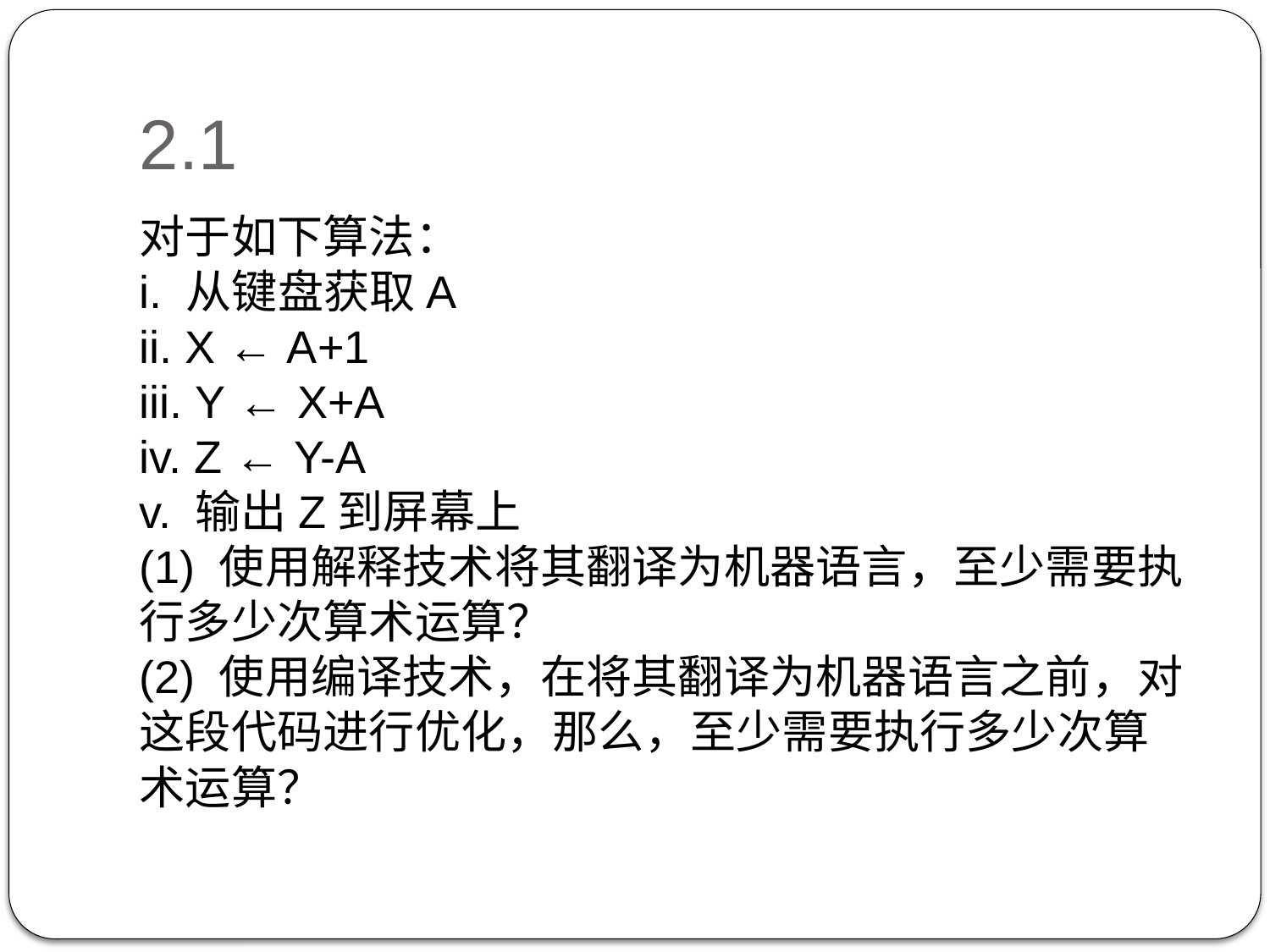

# 2.1
对于如下算法：
i. 从键盘获取A
ii. X ← A+1
iii. Y ← X+A
iv. Z ← Y-A
v. 输出Z到屏幕上
(1) 使用解释技术将其翻译为机器语言，至少需要执行多少次算术运算？
(2) 使用编译技术，在将其翻译为机器语言之前，对这段代码进行优化，那么，至少需要执行多少次算术运算？